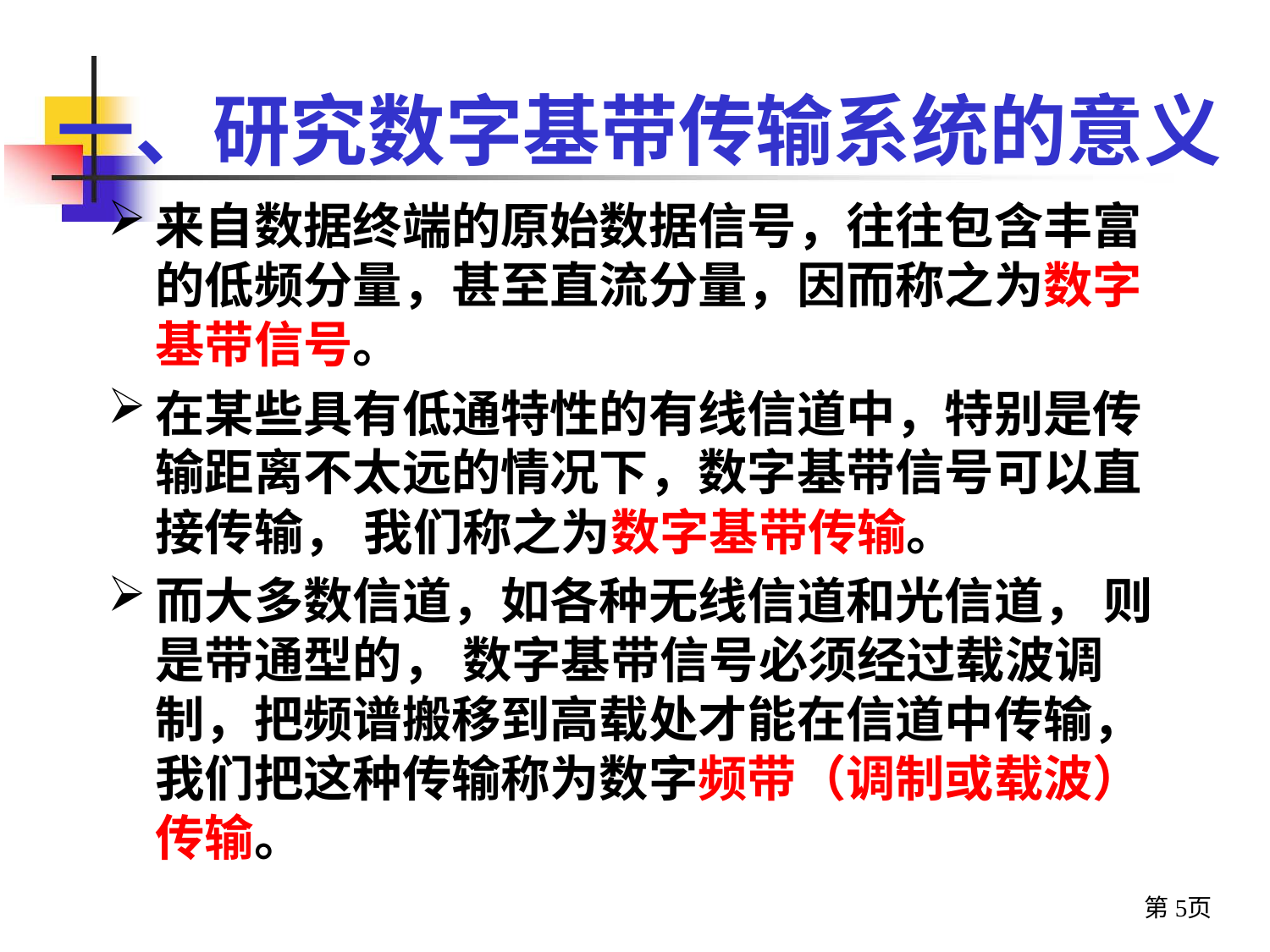

# 一、研究数字基带传输系统的意义
来自数据终端的原始数据信号，往往包含丰富的低频分量，甚至直流分量，因而称之为数字基带信号。
在某些具有低通特性的有线信道中，特别是传输距离不太远的情况下，数字基带信号可以直接传输， 我们称之为数字基带传输。
而大多数信道，如各种无线信道和光信道， 则是带通型的， 数字基带信号必须经过载波调制，把频谱搬移到高载处才能在信道中传输，我们把这种传输称为数字频带（调制或载波）传输。
第5页